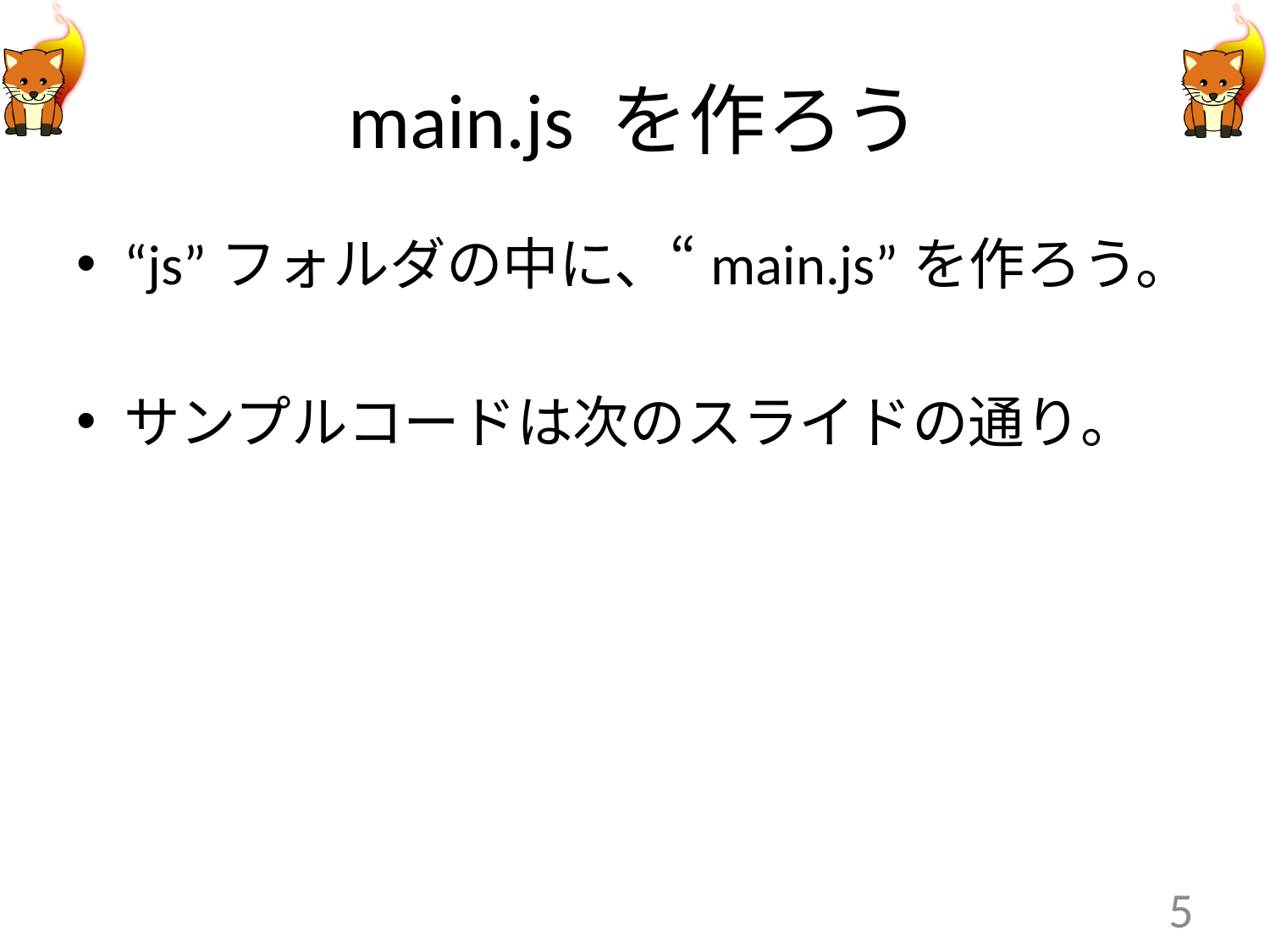

# main.js を作ろう
“js”フォルダの中に、“main.js”を作ろう。

サンプルコードは次のスライドの通り。
5